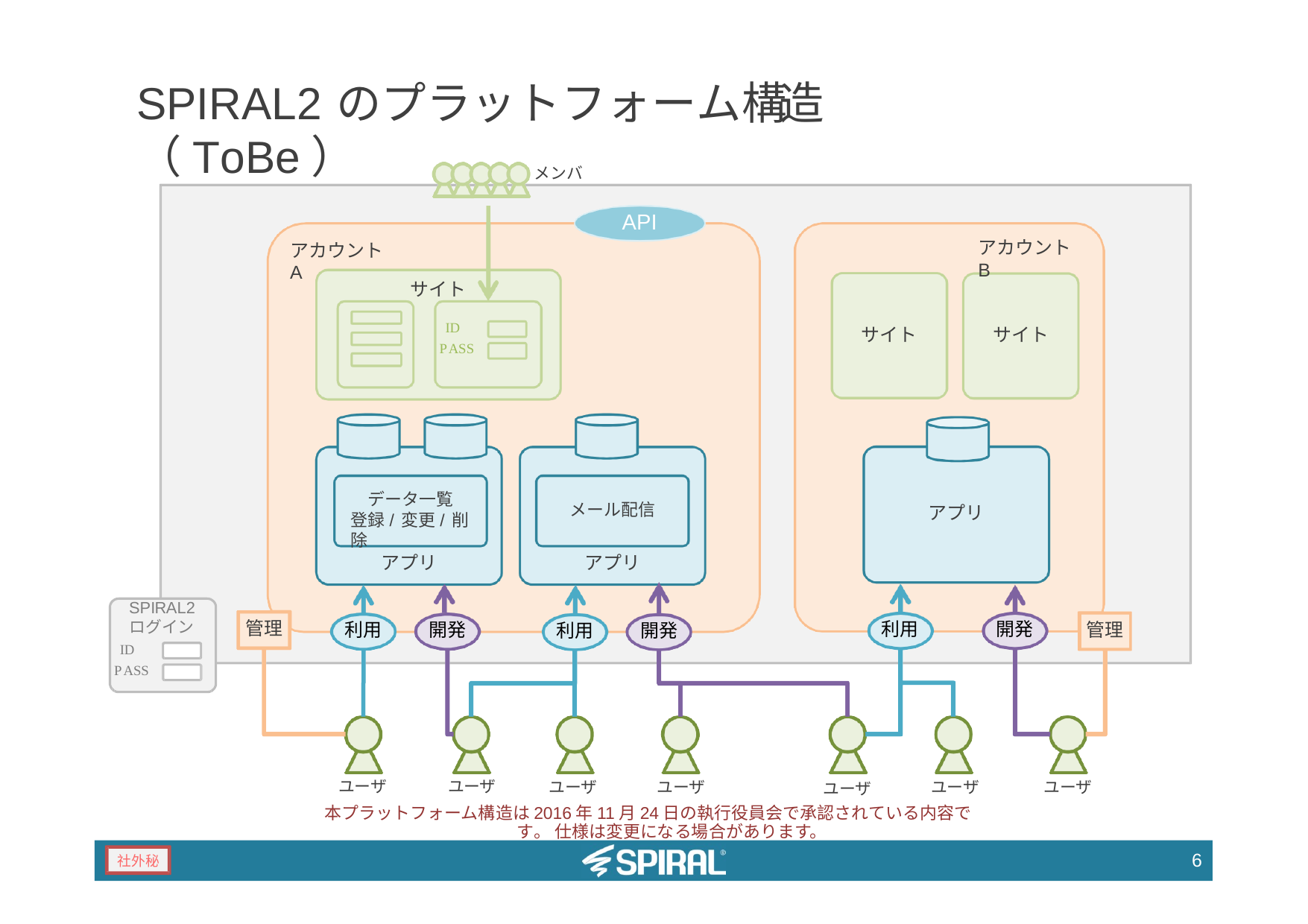

# SPIRAL2のプラットフォーム構造（ToBe）
メンバ

API
アカウントB
アカウントA
サイト
ID  PASS
サイト
サイト
データ一覧 登録/変更/削除
メール配信
アプリ
アプリ
アプリ
SPIRAL2

ログイン
管理
利用
開発
管理
利用
開発
利用
開発
ID  PASS

ユーザ
ユーザ
ユーザ
ユーザ
ユーザ
ユーザ
ユーザ
本プラットフォーム構造は2016年11月24日の執行役員会で承認されている内容です。 仕様は変更になる場合があります。
6
社外秘